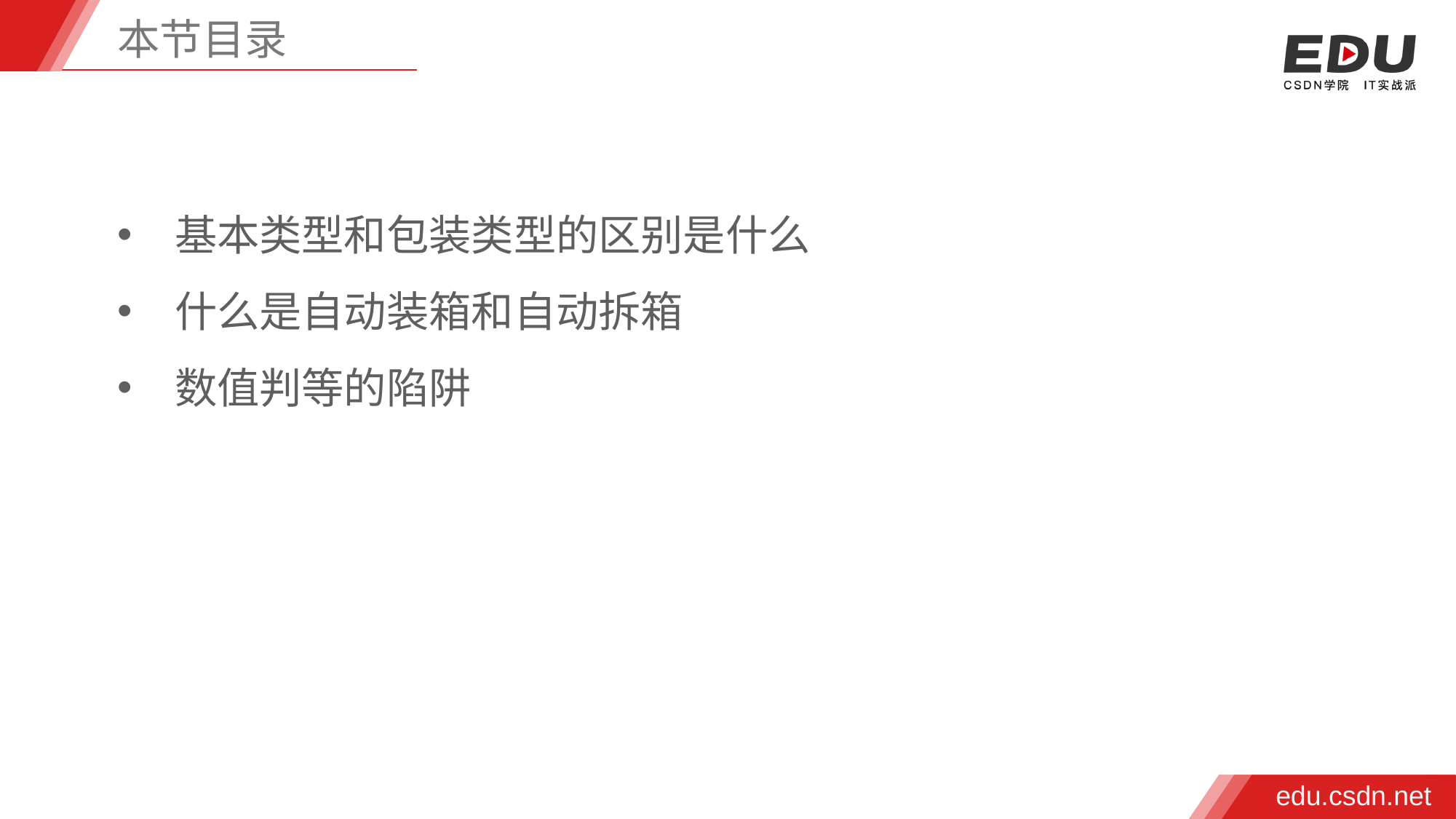

本节目录
基本类型和包装类型的区别是什么
什么是自动装箱和自动拆箱
数值判等的陷阱
edu.csdn.net